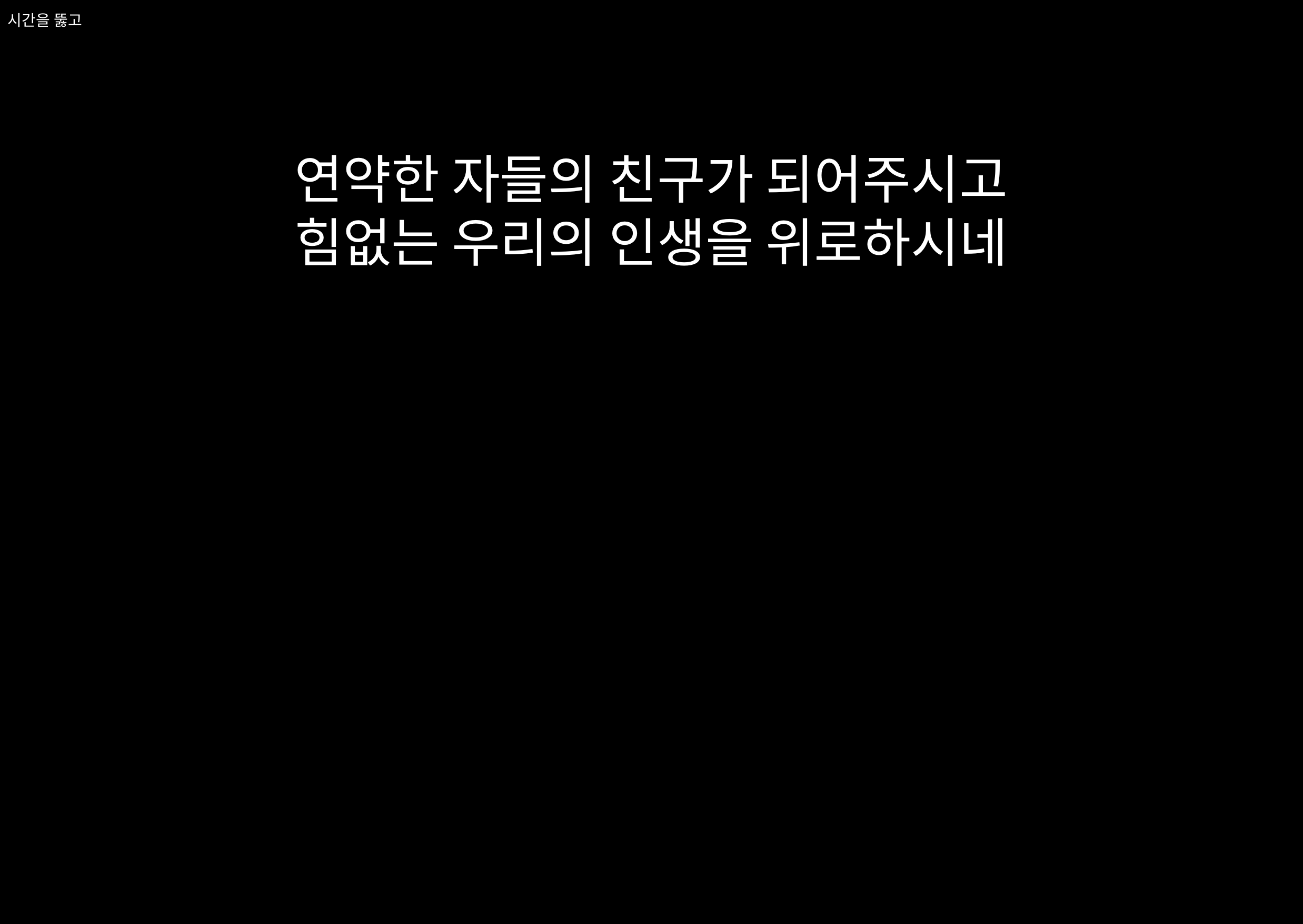

시간을 뚫고
연약한 자들의 친구가 되어주시고
힘없는 우리의 인생을 위로하시네